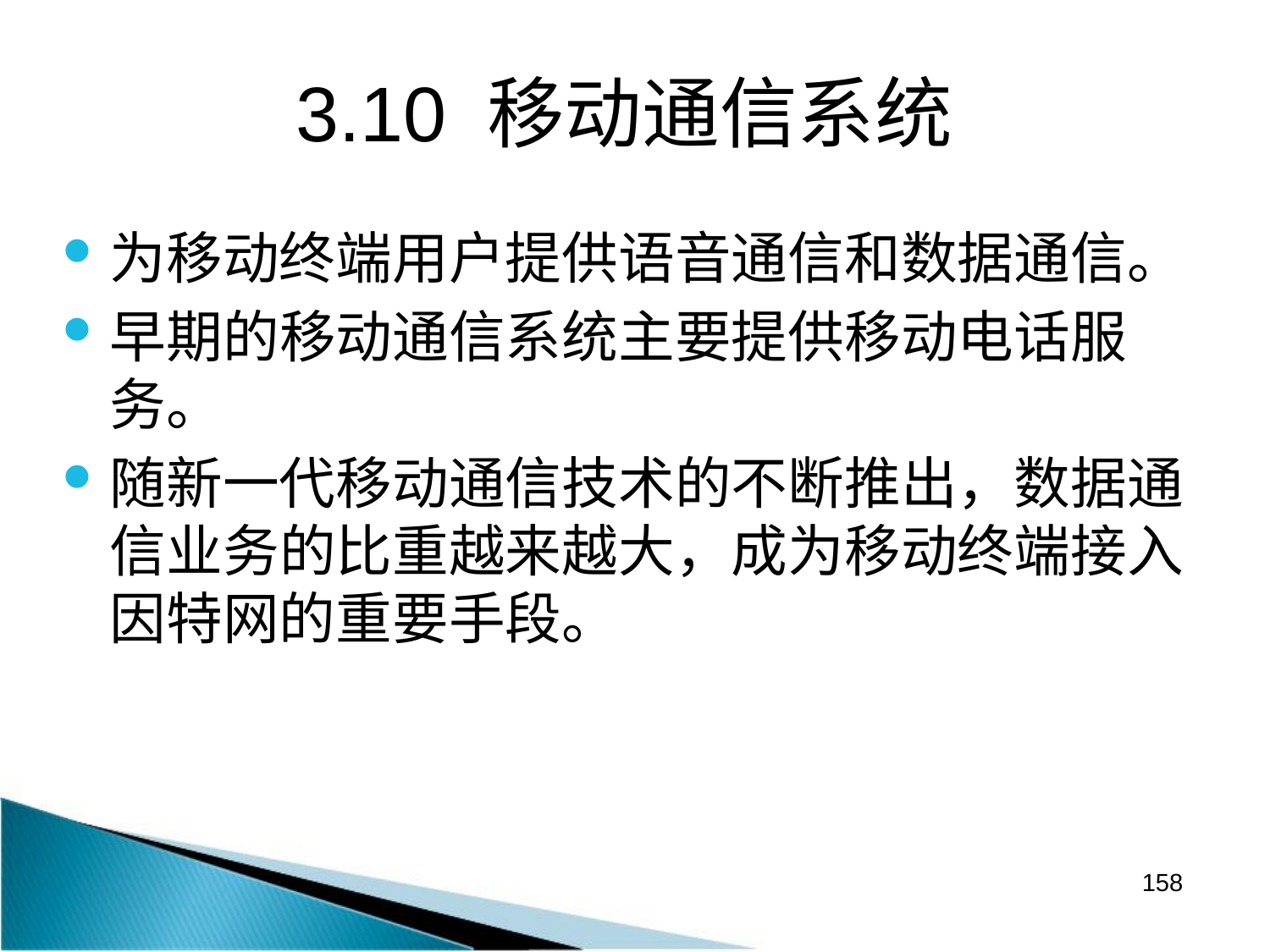

# 3.10 移动通信系统
为移动终端用户提供语音通信和数据通信。
早期的移动通信系统主要提供移动电话服务。
随新一代移动通信技术的不断推出，数据通信业务的比重越来越大，成为移动终端接入因特网的重要手段。
158